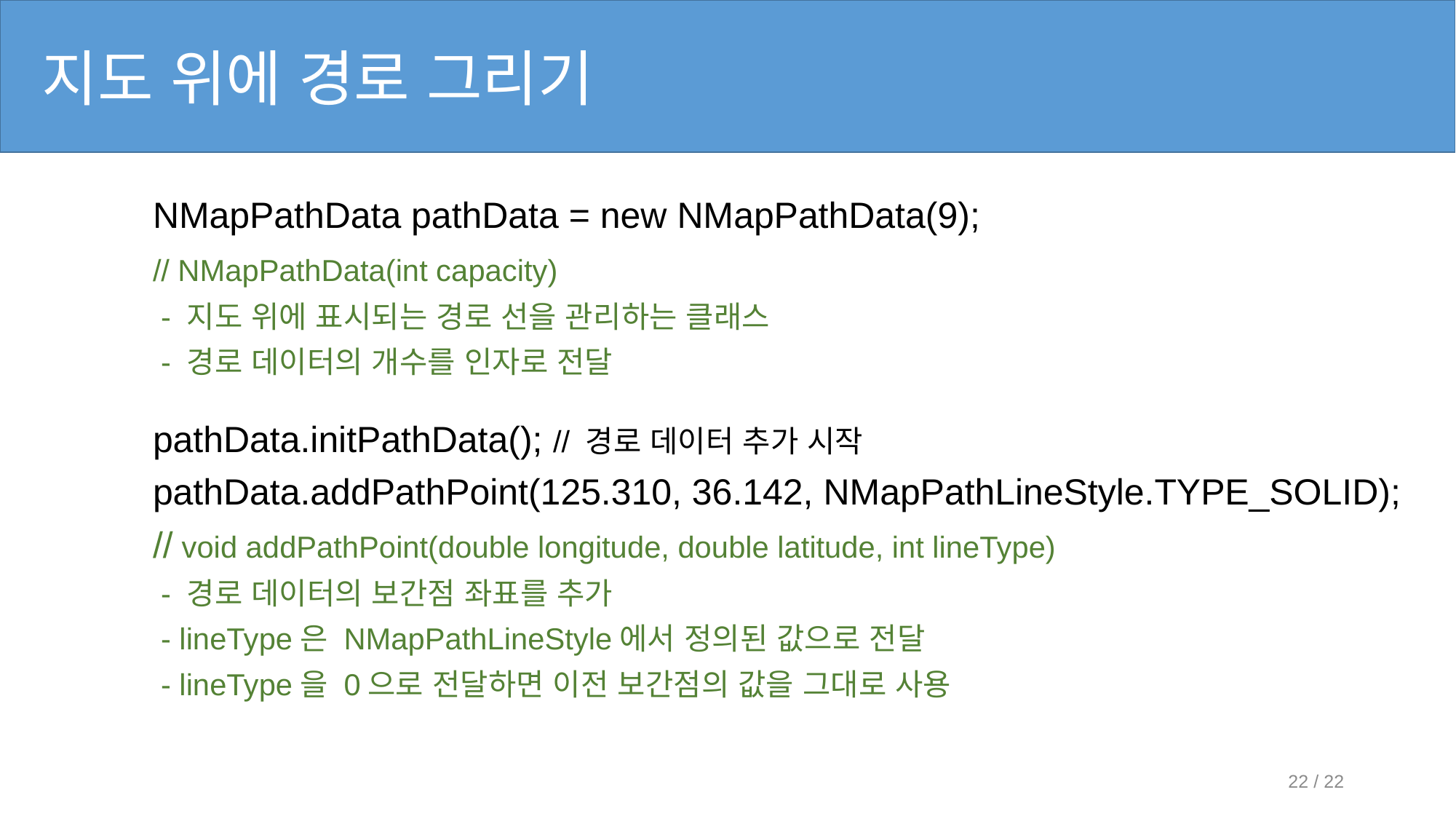

지도 위에 경로 그리기
	NMapPathData pathData = new NMapPathData(9);

	// NMapPathData(int capacity)

              - 지도 위에 표시되는 경로 선을 관리하는 클래스

              - 경로 데이터의 개수를 인자로 전달

	pathData.initPathData(); // 경로 데이터 추가 시작

	pathData.addPathPoint(125.310, 36.142, NMapPathLineStyle.TYPE_SOLID);

	// void addPathPoint(double longitude, double latitude, int lineType)

              - 경로 데이터의 보간점 좌표를 추가

              - lineType은 NMapPathLineStyle에서 정의된 값으로 전달

              - lineType을 0으로 전달하면 이전 보간점의 값을 그대로 사용
22 / 22